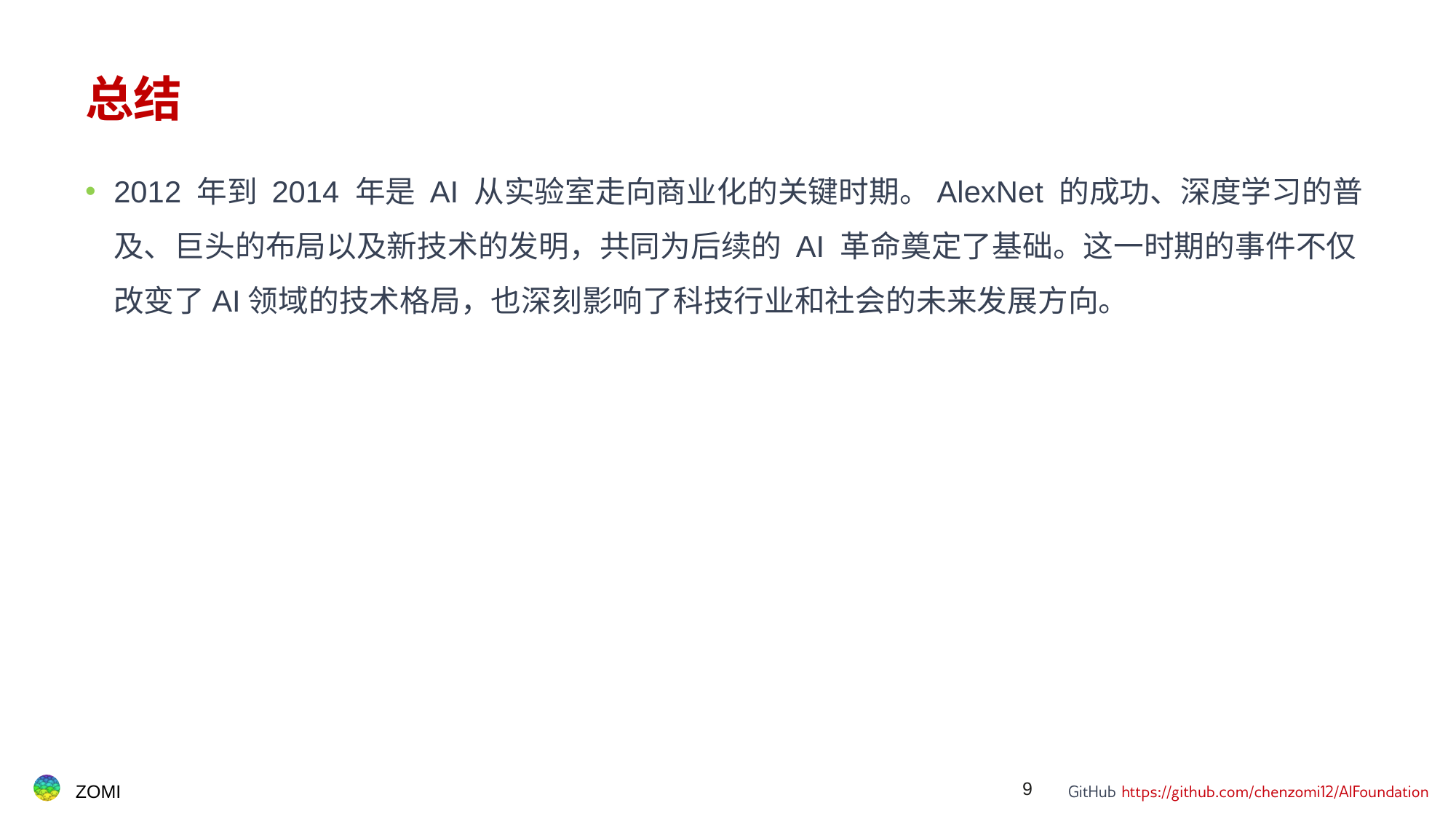

# 总结
2012 年到 2014 年是 AI 从实验室走向商业化的关键时期。AlexNet 的成功、深度学习的普及、巨头的布局以及新技术的发明，共同为后续的 AI 革命奠定了基础。这一时期的事件不仅改变了AI领域的技术格局，也深刻影响了科技行业和社会的未来发展方向。